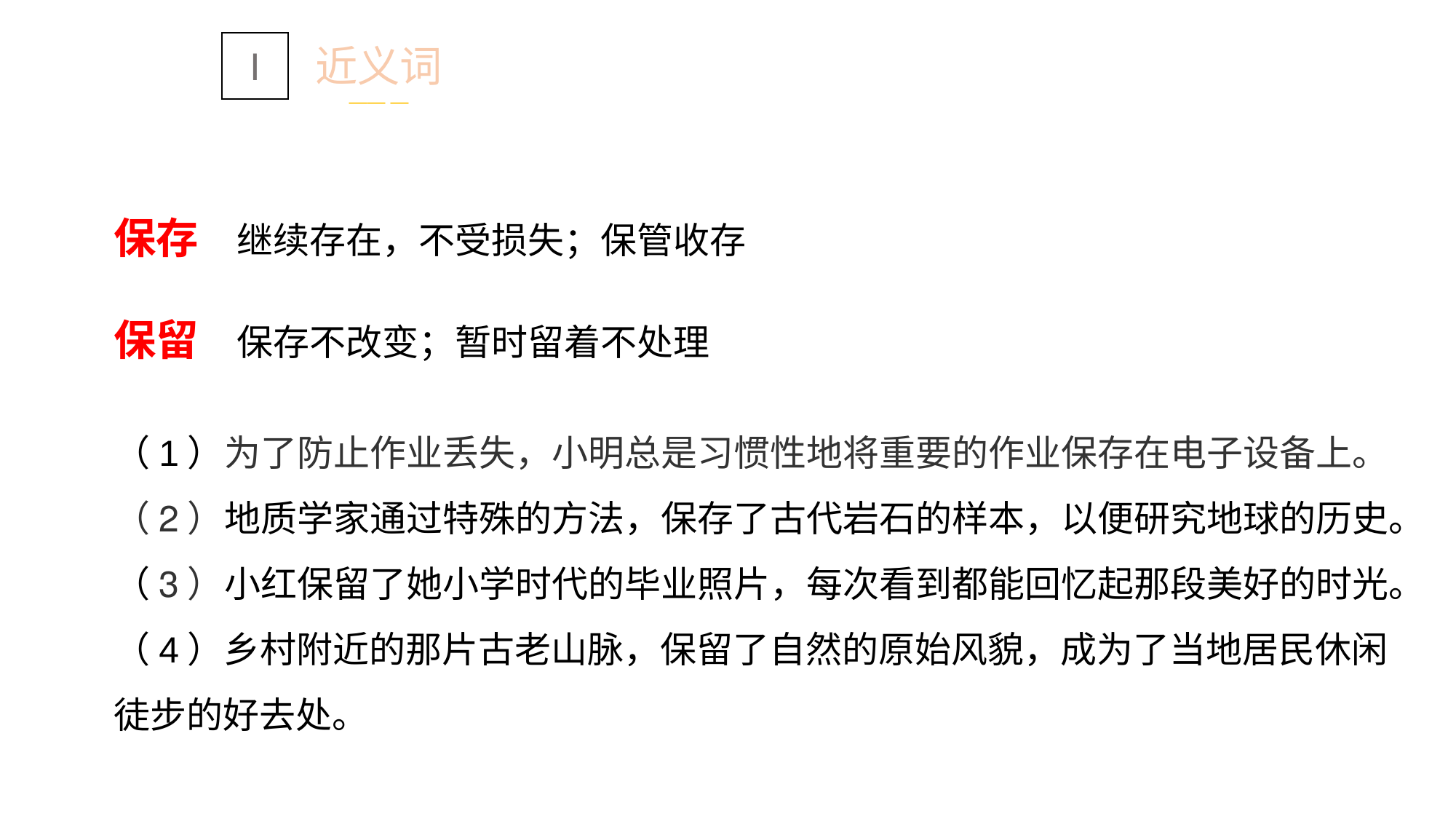

Ⅰ
近义词
—— —

保存    继续存在，不受损失；保管收存

保留    保存不改变；暂时留着不处理

（1）为了防止作业丢失，小明总是习惯性地将重要的作业保存在电子设备上。（2）地质学家通过特殊的方法，保存了古代岩石的样本，以便研究地球的历史。（3）小红保留了她小学时代的毕业照片，每次看到都能回忆起那段美好的时光。（4）乡村附近的那片古老山脉，保留了自然的原始风貌，成为了当地居民休闲徒步的好去处。